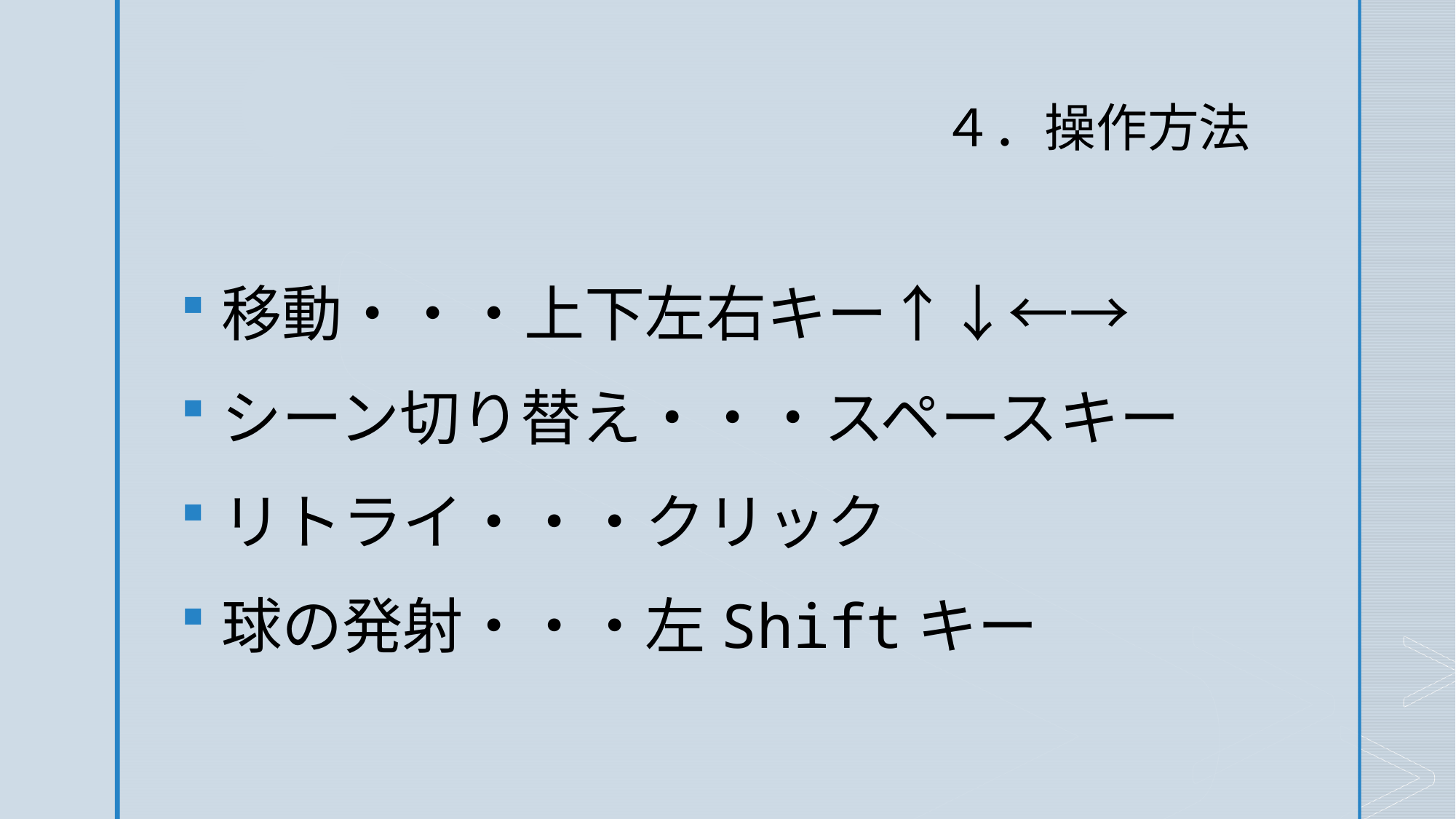

# ４．操作方法
移動・・・上下左右キー↑↓←→
シーン切り替え・・・スペースキー
リトライ・・・クリック
球の発射・・・左Shiftキー